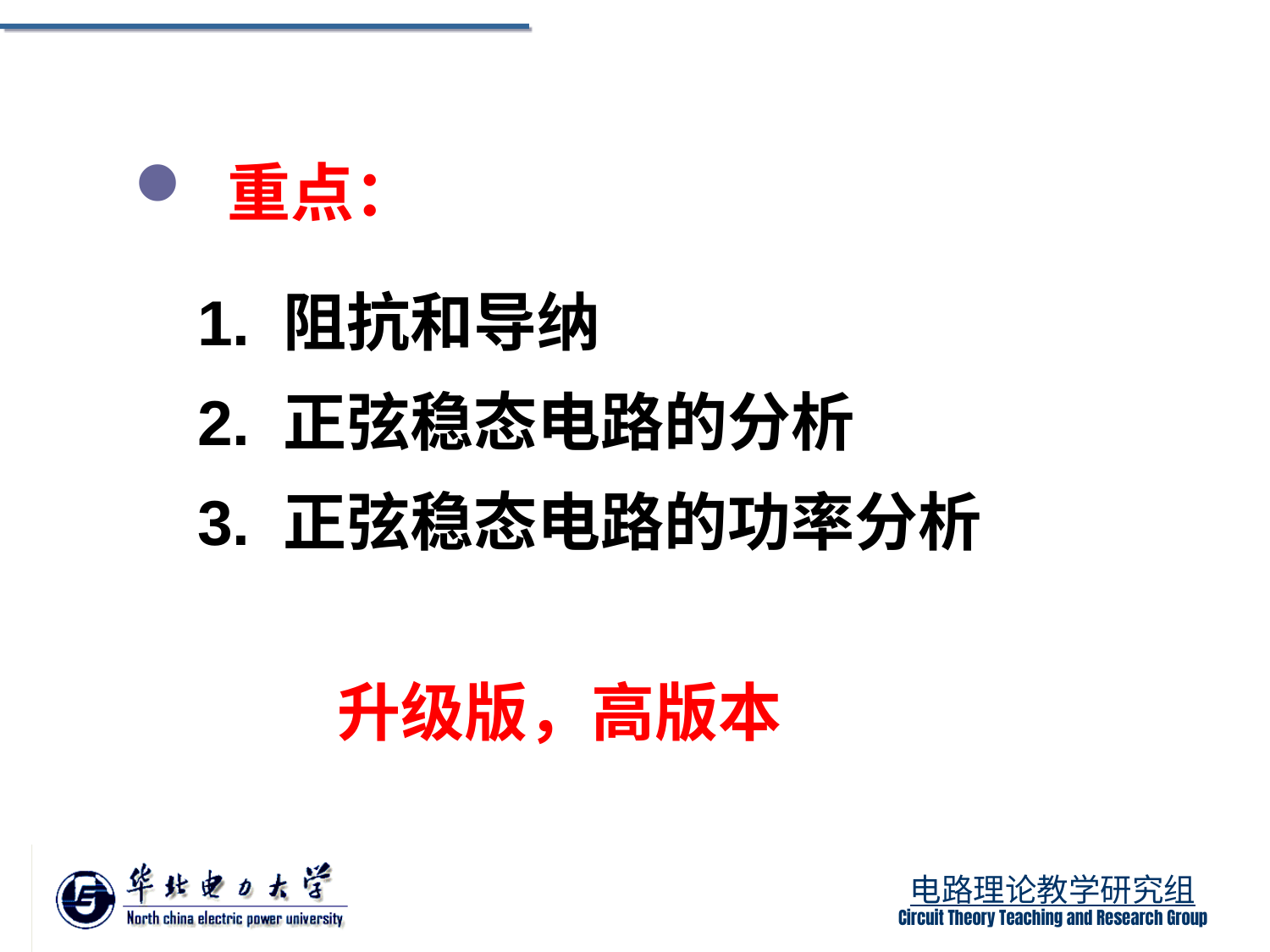

重点：
1. 阻抗和导纳
2. 正弦稳态电路的分析
3. 正弦稳态电路的功率分析
升级版，高版本